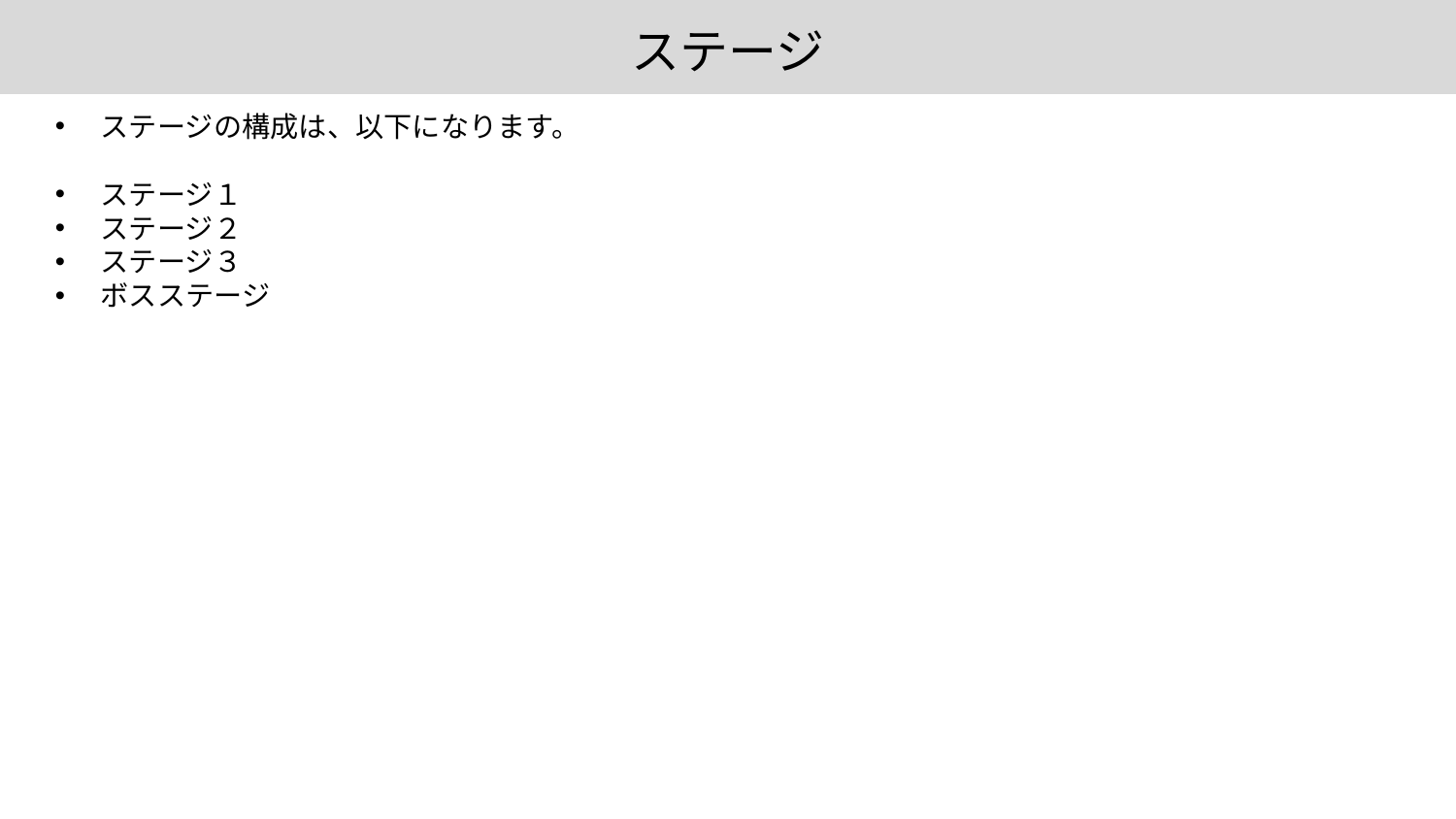

# ステージ
ステージの構成は、以下になります。

ステージ１
ステージ２
ステージ３
ボスステージ